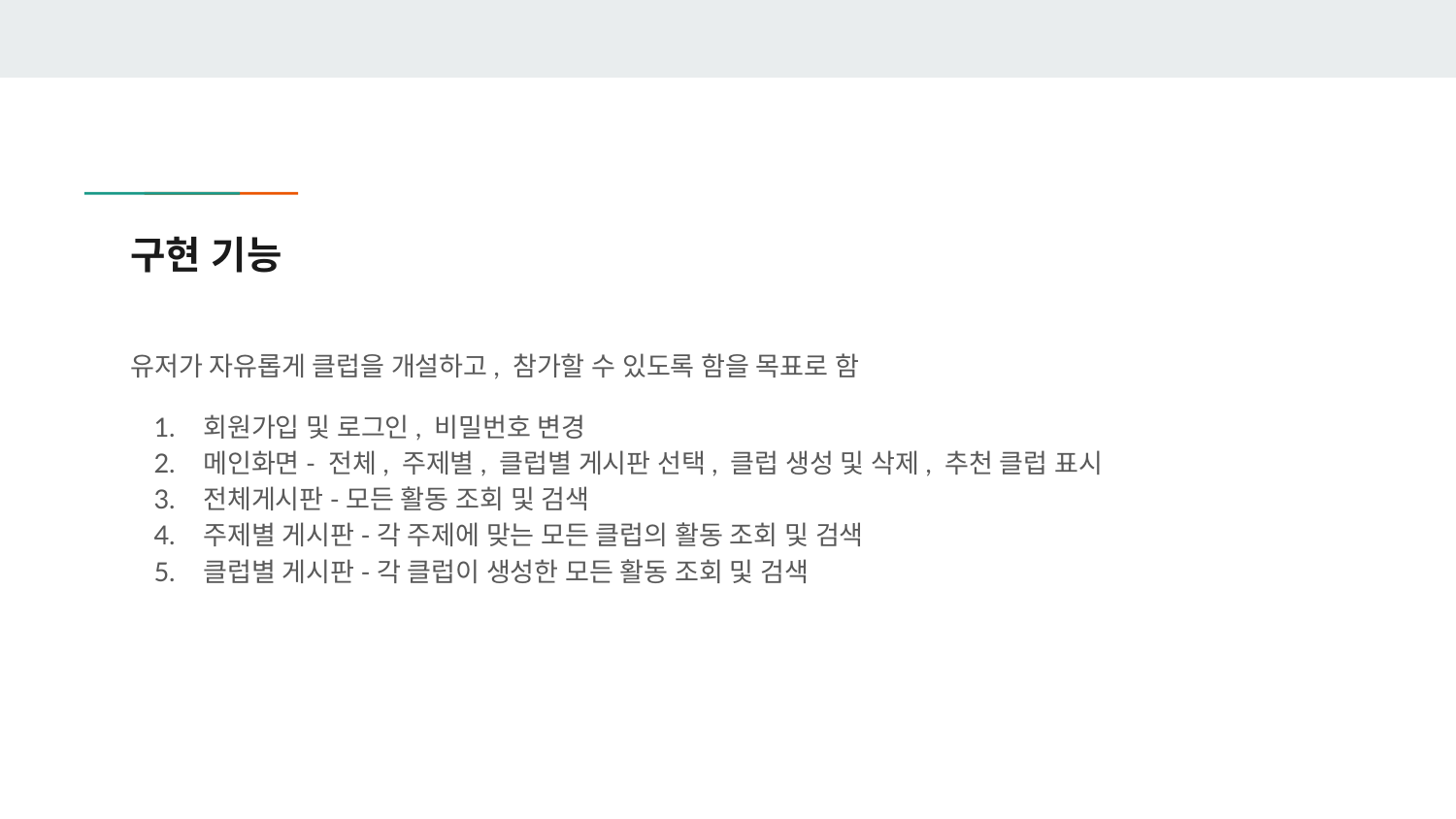

# 구현 기능
유저가 자유롭게 클럽을 개설하고, 참가할 수 있도록 함을 목표로 함
회원가입 및 로그인, 비밀번호 변경
메인화면- 전체, 주제별, 클럽별 게시판 선택, 클럽 생성 및 삭제, 추천 클럽 표시
전체게시판-모든 활동 조회 및 검색
주제별 게시판-각 주제에 맞는 모든 클럽의 활동 조회 및 검색
클럽별 게시판-각 클럽이 생성한 모든 활동 조회 및 검색